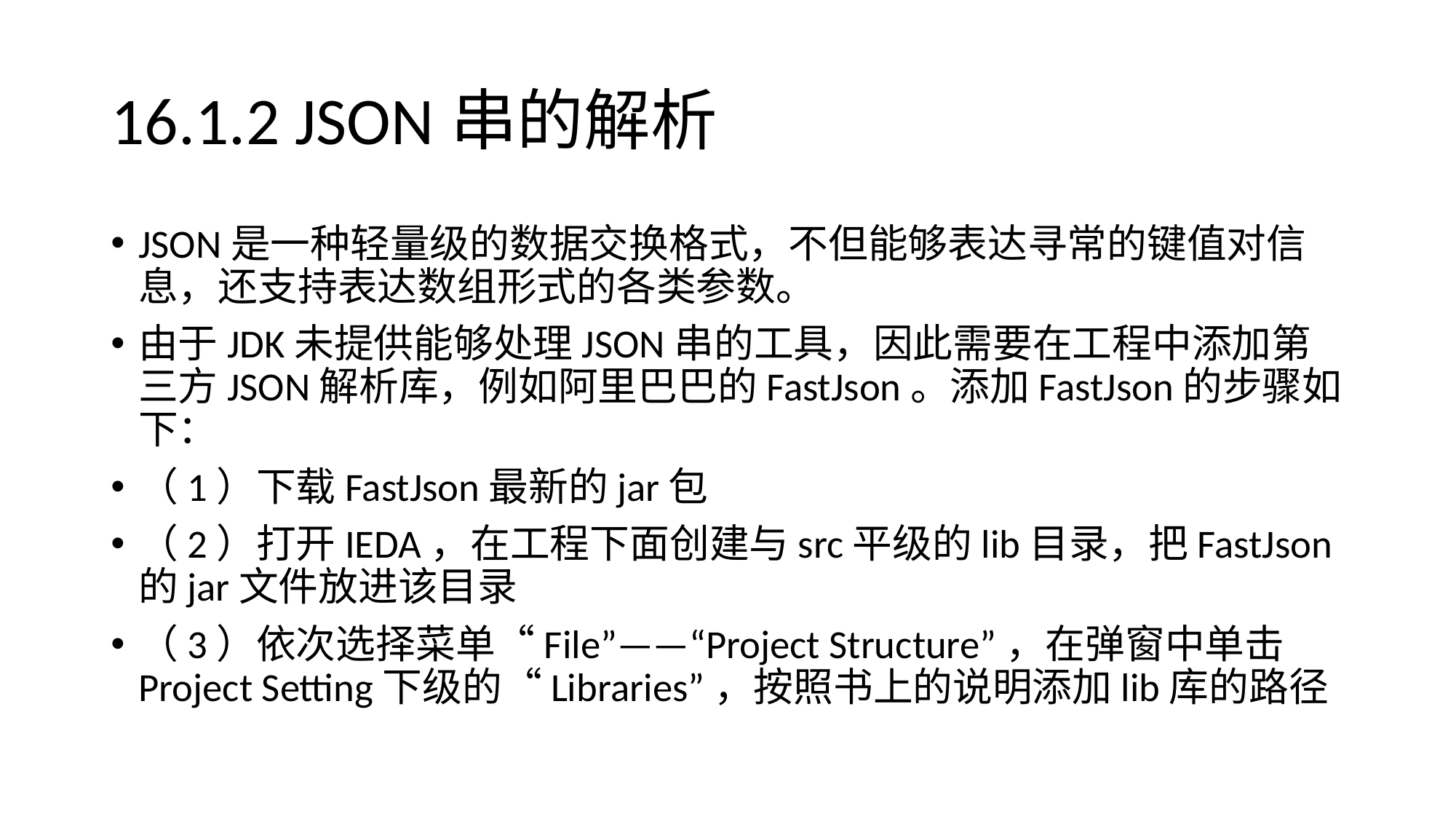

# 16.1.2 JSON串的解析
JSON是一种轻量级的数据交换格式，不但能够表达寻常的键值对信息，还支持表达数组形式的各类参数。
由于JDK未提供能够处理JSON串的工具，因此需要在工程中添加第三方JSON解析库，例如阿里巴巴的FastJson。添加FastJson的步骤如下：
（1）下载FastJson最新的jar包
（2）打开IEDA，在工程下面创建与src平级的lib目录，把FastJson的jar文件放进该目录
（3）依次选择菜单“File”——“Project Structure”，在弹窗中单击Project Setting下级的“Libraries”，按照书上的说明添加lib库的路径